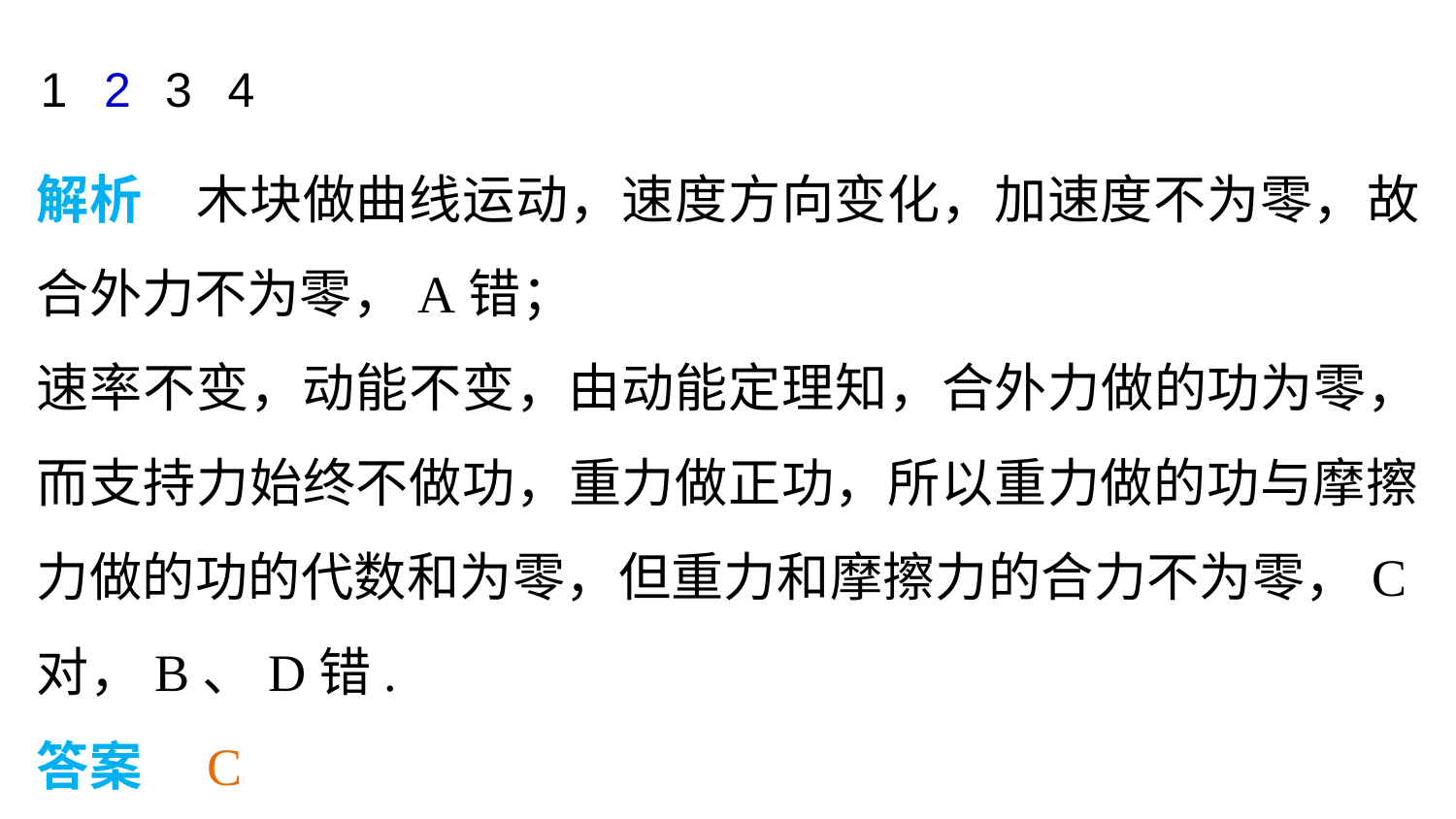

1
2
3
4
解析　木块做曲线运动，速度方向变化，加速度不为零，故合外力不为零，A错；
速率不变，动能不变，由动能定理知，合外力做的功为零，而支持力始终不做功，重力做正功，所以重力做的功与摩擦力做的功的代数和为零，但重力和摩擦力的合力不为零，C对，B、D错.
答案　C